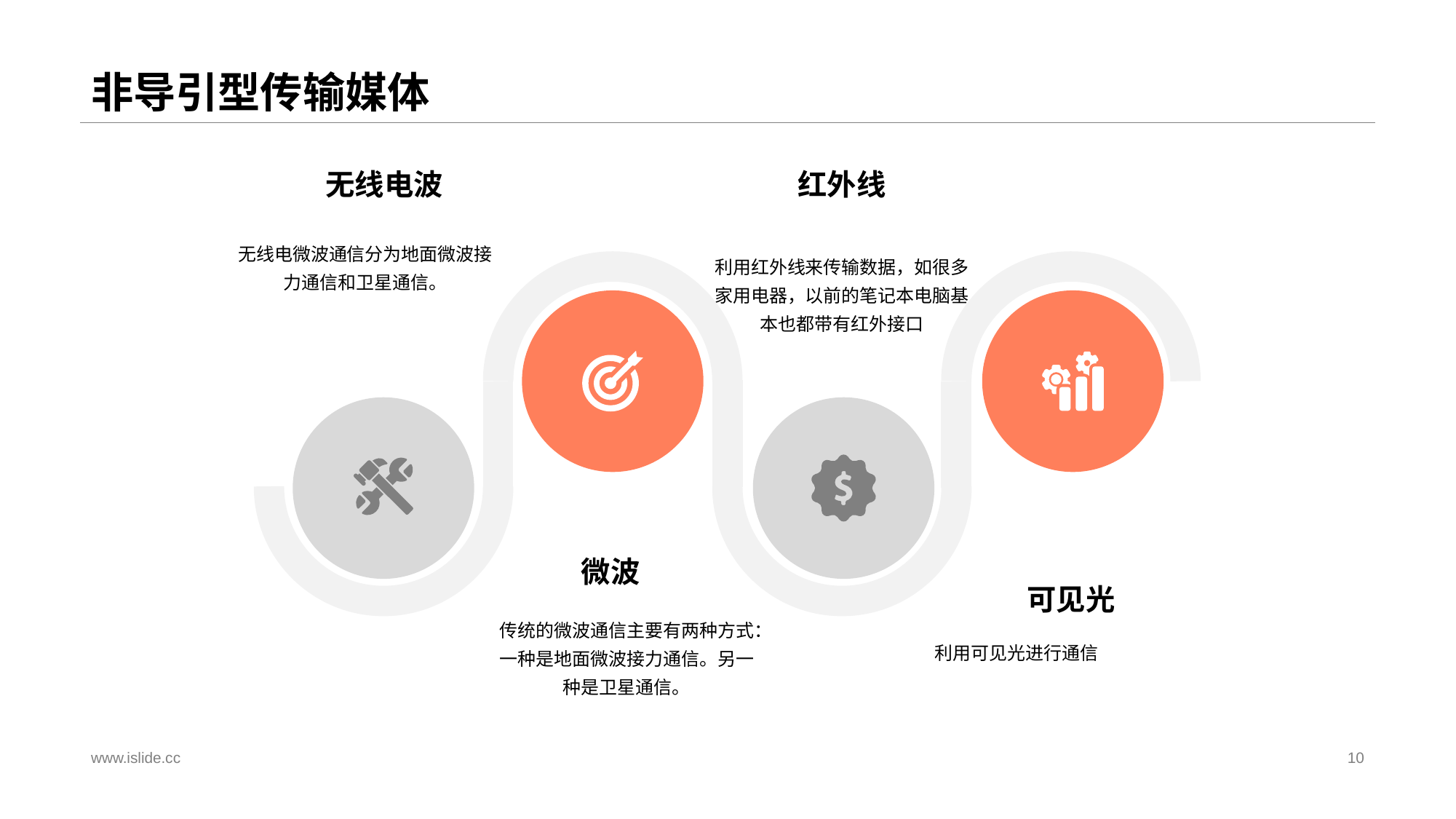

# 非导引型传输媒体
无线电波

红外线
无线电微波通信分为地面微波接力通信和卫星通信。
利用红外线来传输数据，如很多家用电器，以前的笔记本电脑基本也都带有红外接口
微波
传统的微波通信主要有两种方式：一种是地面微波接力通信。另一种是卫星通信。
利用可见光进行通信

可见光
www.islide.cc
10